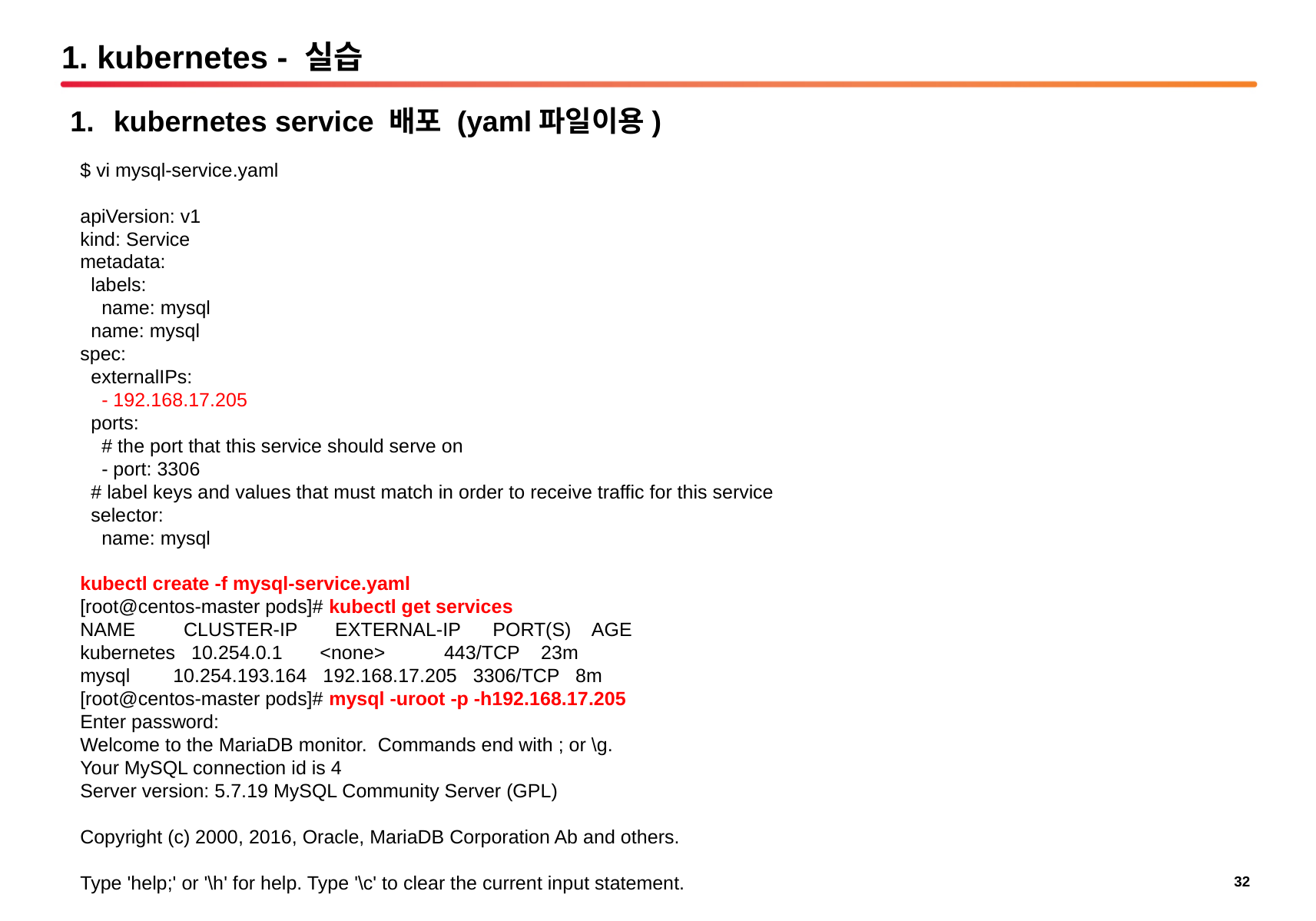

# 1. kubernetes - 실습
kubernetes service 배포 (yaml파일이용)

$ vi mysql-service.yaml

apiVersion: v1
kind: Service
metadata:
  labels:
    name: mysql
  name: mysql
spec:
  externalIPs:
    - 192.168.17.205
  ports:
    # the port that this service should serve on
    - port: 3306
  # label keys and values that must match in order to receive traffic for this service
  selector:
    name: mysql

kubectl create -f mysql-service.yaml
[root@centos-master pods]# kubectl get services
NAME         CLUSTER-IP       EXTERNAL-IP      PORT(S)    AGE
kubernetes   10.254.0.1       <none>           443/TCP    23m
mysql        10.254.193.164   192.168.17.205   3306/TCP   8m
[root@centos-master pods]# mysql -uroot -p -h192.168.17.205
Enter password:
Welcome to the MariaDB monitor.  Commands end with ; or \g.
Your MySQL connection id is 4
Server version: 5.7.19 MySQL Community Server (GPL)

Copyright (c) 2000, 2016, Oracle, MariaDB Corporation Ab and others.

Type 'help;' or '\h' for help. Type '\c' to clear the current input statement.

MySQL [(none)]>